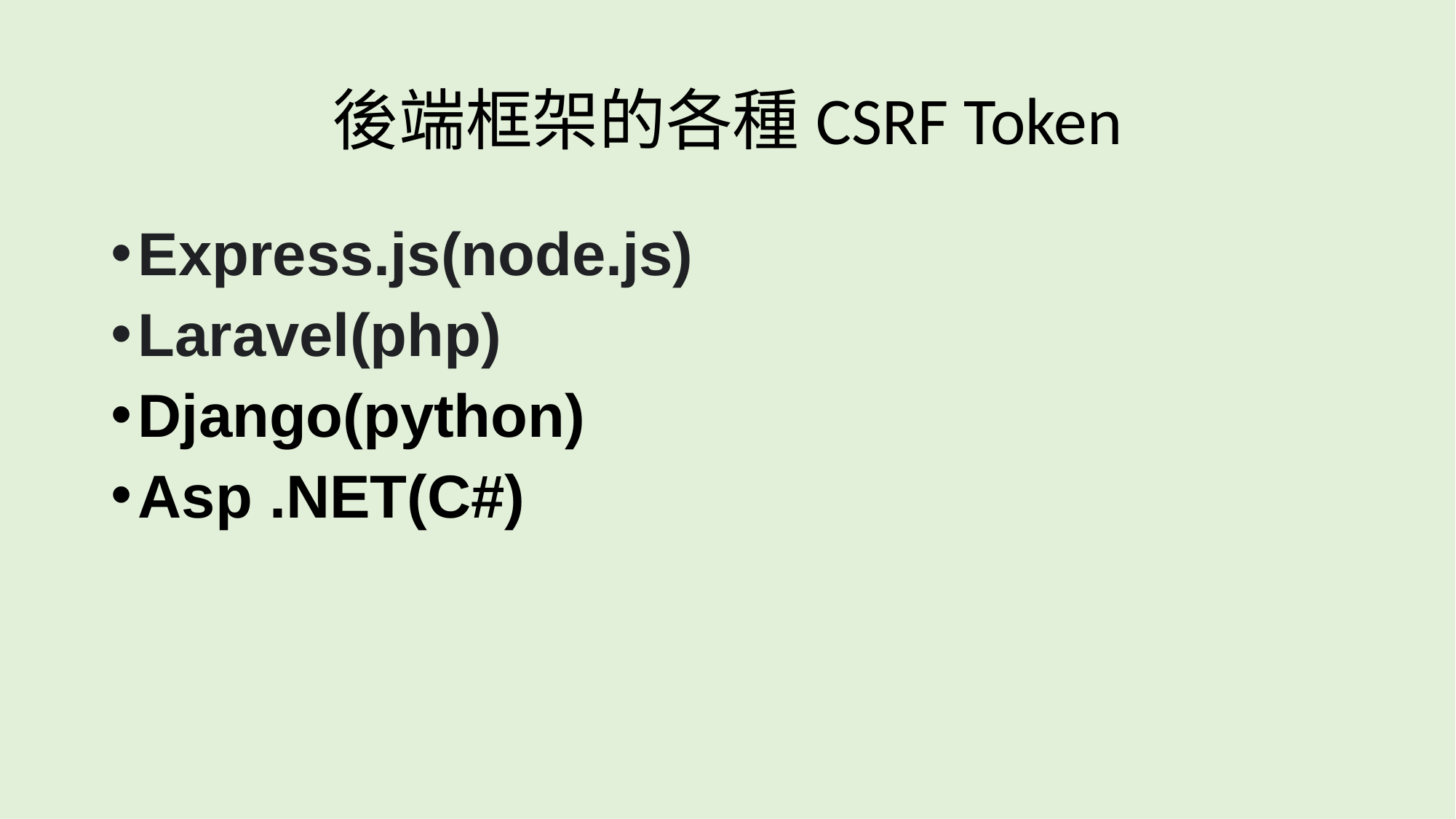

# 後端框架的各種CSRF Token
Express.js(node.js)
Laravel(php)
Django(python)
Asp .NET(C#)